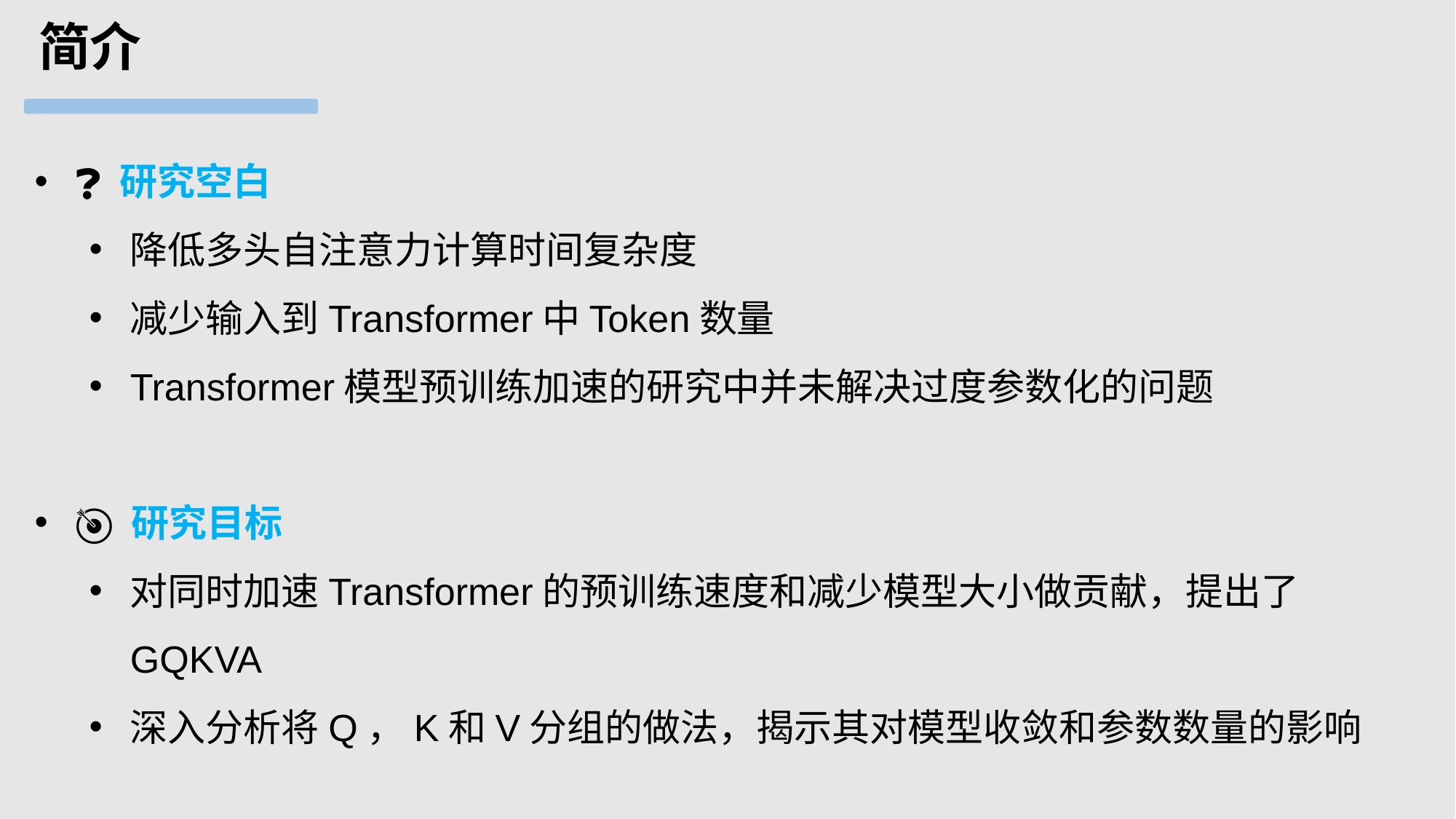

简介

❓ 研究空白
降低多头自注意力计算时间复杂度
减少输入到Transformer中Token数量
Transformer模型预训练加速的研究中并未解决过度参数化的问题

🎯 研究目标
对同时加速Transformer的预训练速度和减少模型大小做贡献，提出了GQKVA
深入分析将Q，K和V分组的做法，揭示其对模型收敛和参数数量的影响